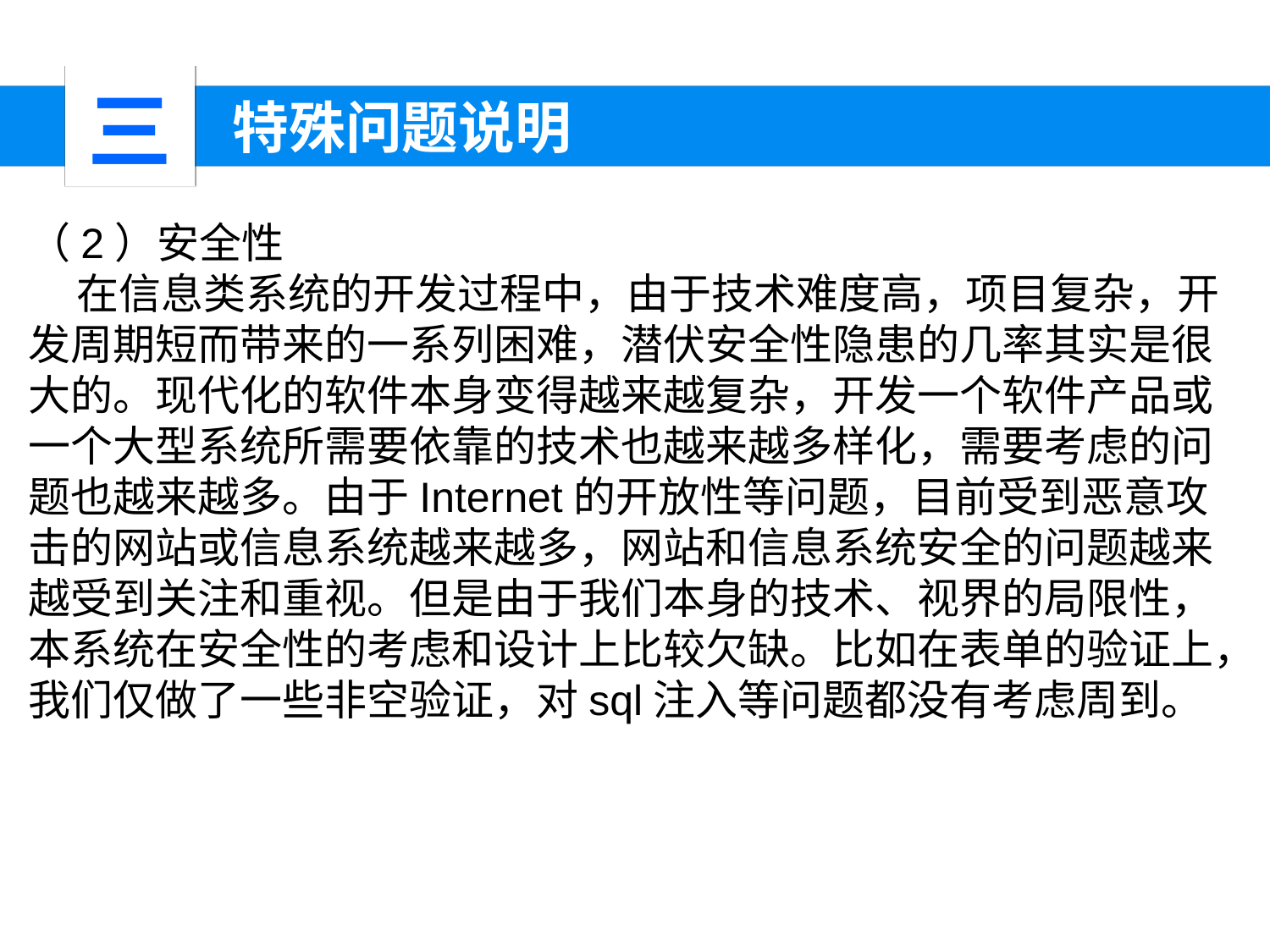

三
                特殊问题说明
（2）安全性
    在信息类系统的开发过程中，由于技术难度高，项目复杂，开发周期短而带来的一系列困难，潜伏安全性隐患的几率其实是很大的。现代化的软件本身变得越来越复杂，开发一个软件产品或一个大型系统所需要依靠的技术也越来越多样化，需要考虑的问题也越来越多。由于Internet的开放性等问题，目前受到恶意攻击的网站或信息系统越来越多，网站和信息系统安全的问题越来越受到关注和重视。但是由于我们本身的技术、视界的局限性，本系统在安全性的考虑和设计上比较欠缺。比如在表单的验证上，我们仅做了一些非空验证，对sql注入等问题都没有考虑周到。